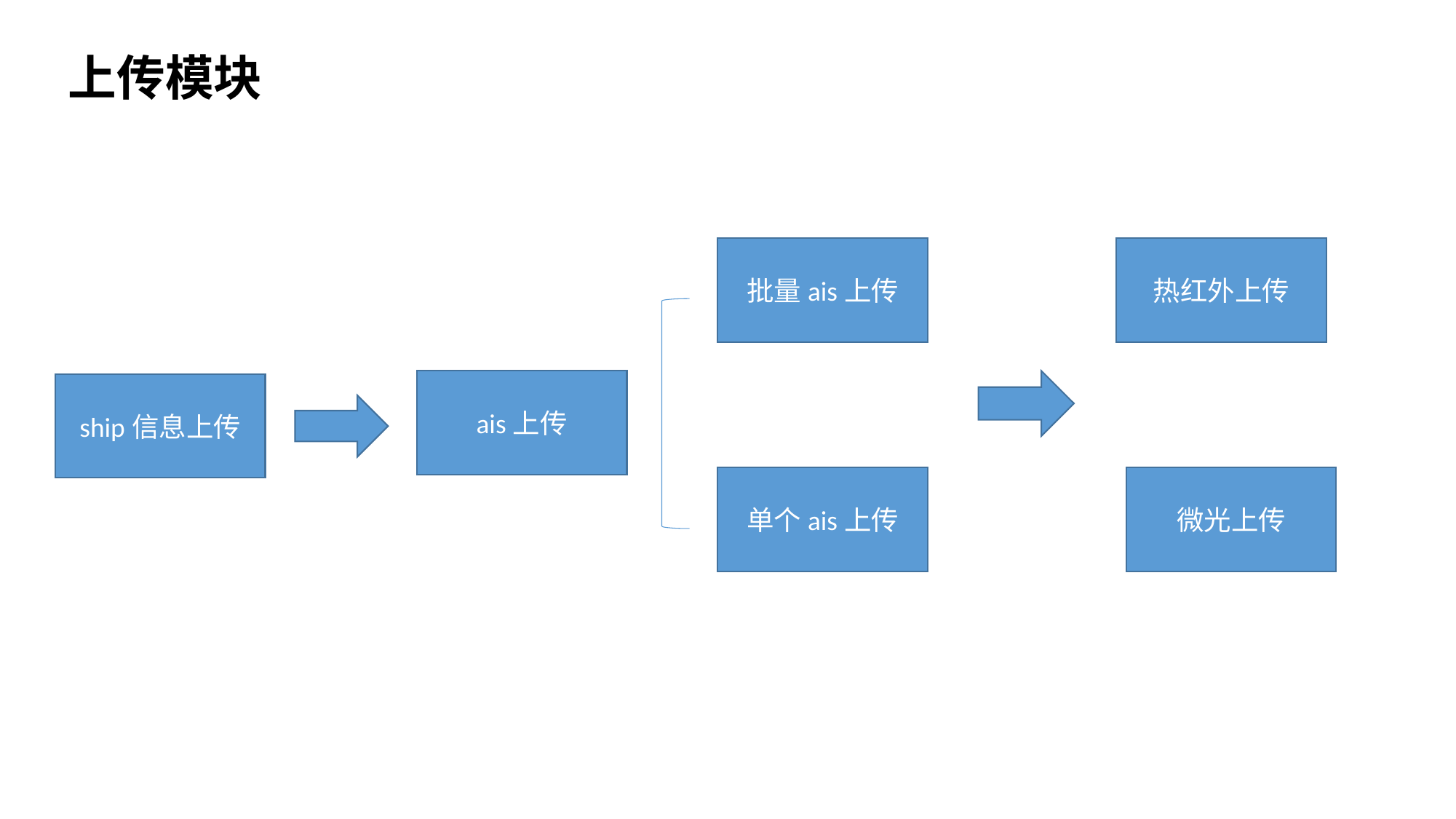

上传模块
批量ais上传
热红外上传

ais上传

ship信息上传

单个ais上传
微光上传